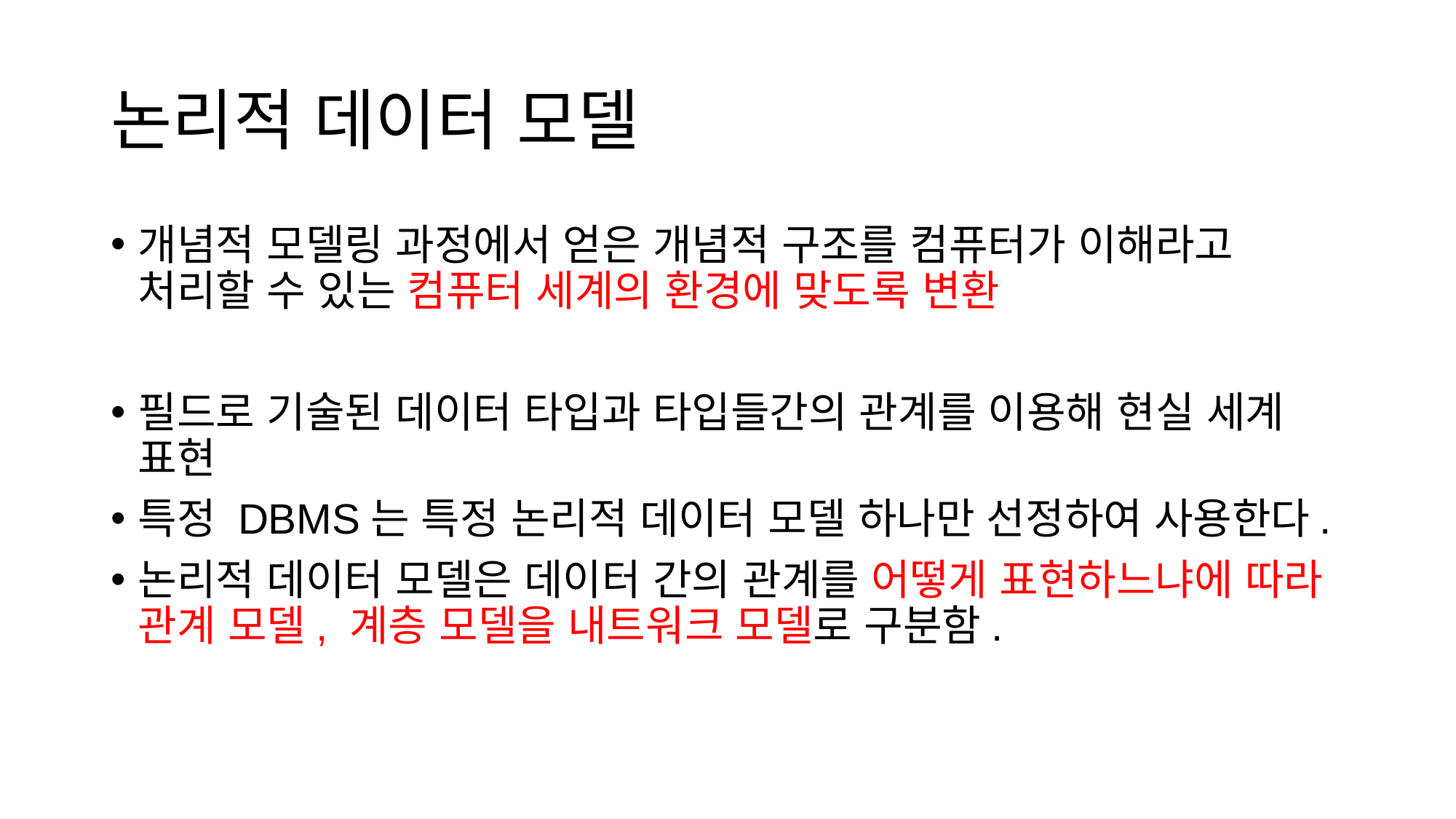

# 논리적 데이터 모델
개념적 모델링 과정에서 얻은 개념적 구조를 컴퓨터가 이해라고 처리할 수 있는 컴퓨터 세계의 환경에 맞도록 변환

필드로 기술된 데이터 타입과 타입들간의 관계를 이용해 현실 세계 표현
특정 DBMS는 특정 논리적 데이터 모델 하나만 선정하여 사용한다.
논리적 데이터 모델은 데이터 간의 관계를 어떻게 표현하느냐에 따라 관계 모델, 계층 모델을 내트워크 모델로 구분함.